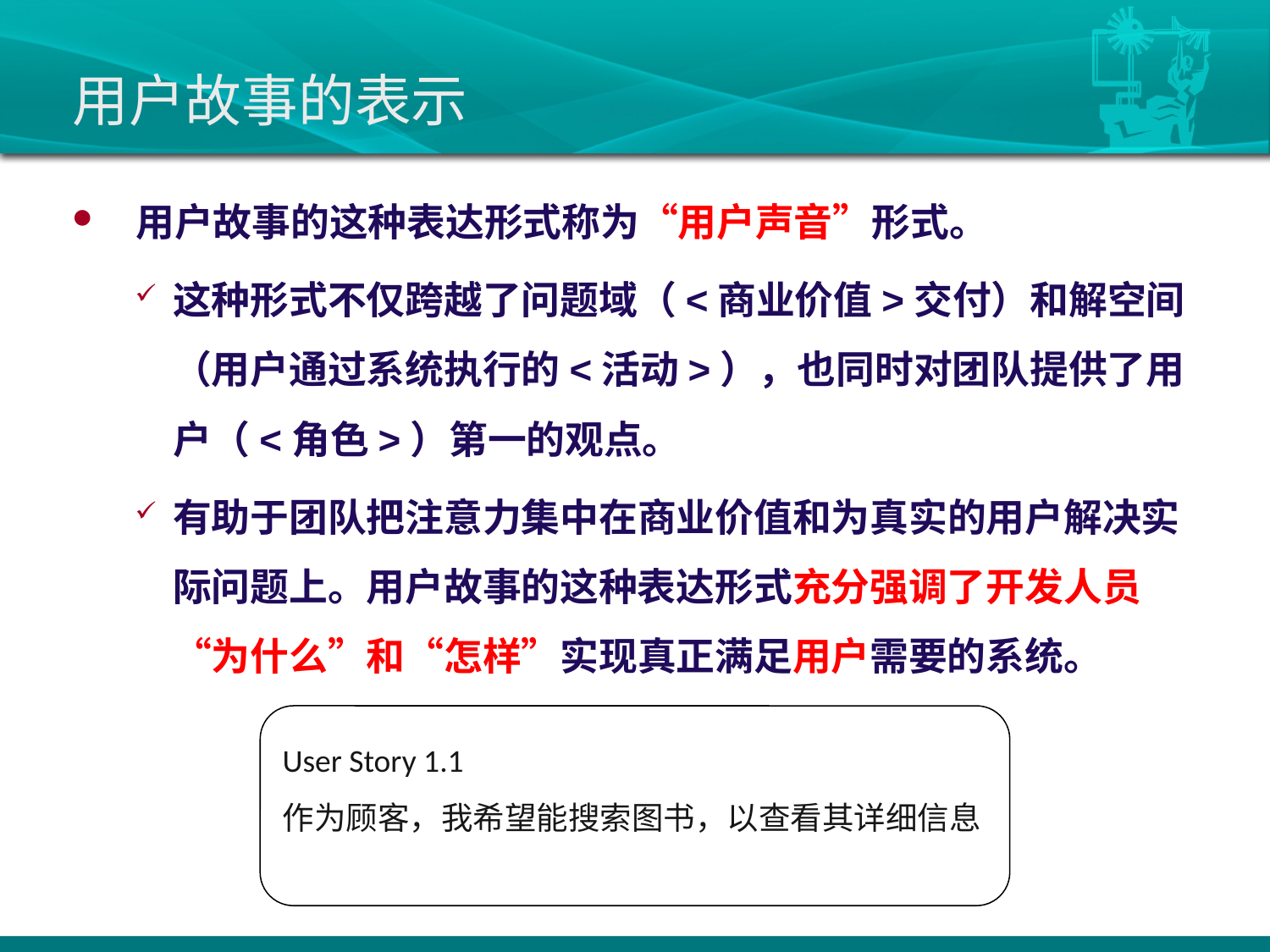

# 用户故事的表示
用户故事的这种表达形式称为“用户声音”形式。
这种形式不仅跨越了问题域（<商业价值>交付）和解空间（用户通过系统执行的<活动>），也同时对团队提供了用户（<角色>）第一的观点。
有助于团队把注意力集中在商业价值和为真实的用户解决实际问题上。用户故事的这种表达形式充分强调了开发人员“为什么”和“怎样”实现真正满足用户需要的系统。

User Story 1.1
作为顾客，我希望能搜索图书，以查看其详细信息